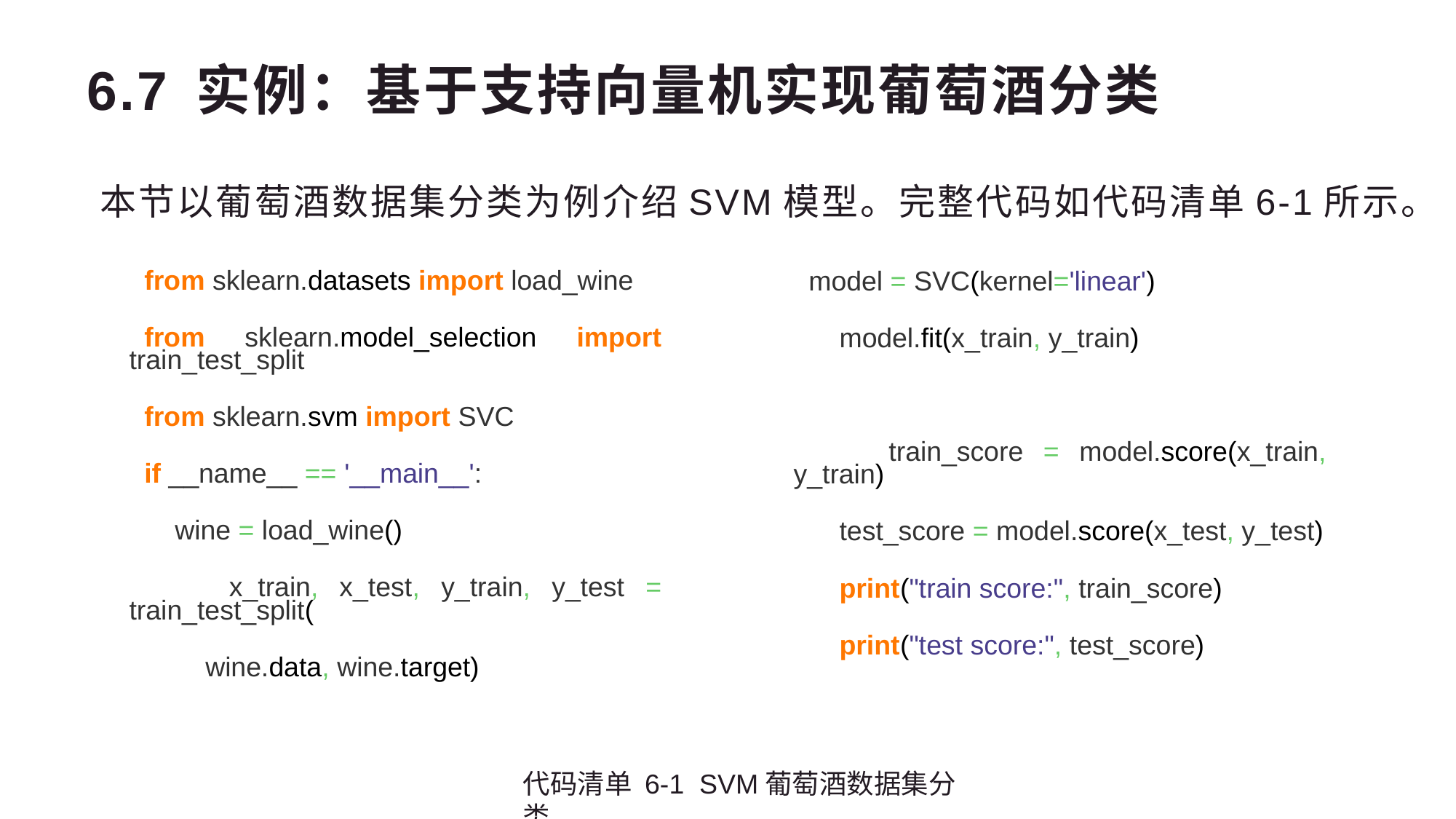

# 6.7	实例：基于支持向量机实现葡萄酒分类
本节以葡萄酒数据集分类为例介绍SVM模型。完整代码如代码清单6-1所示。
from sklearn.datasets import load_wine
from sklearn.model_selection import train_test_split
from sklearn.svm import SVC
if __name__ == '__main__':
    wine = load_wine()
    x_train, x_test, y_train, y_test = train_test_split(
        wine.data, wine.target)

model = SVC(kernel='linear')
    model.fit(x_train, y_train)

    train_score = model.score(x_train, y_train)
    test_score = model.score(x_test, y_test)
    print("train score:", train_score)
    print("test score:", test_score)

代码清单 6‑1  SVM葡萄酒数据集分类